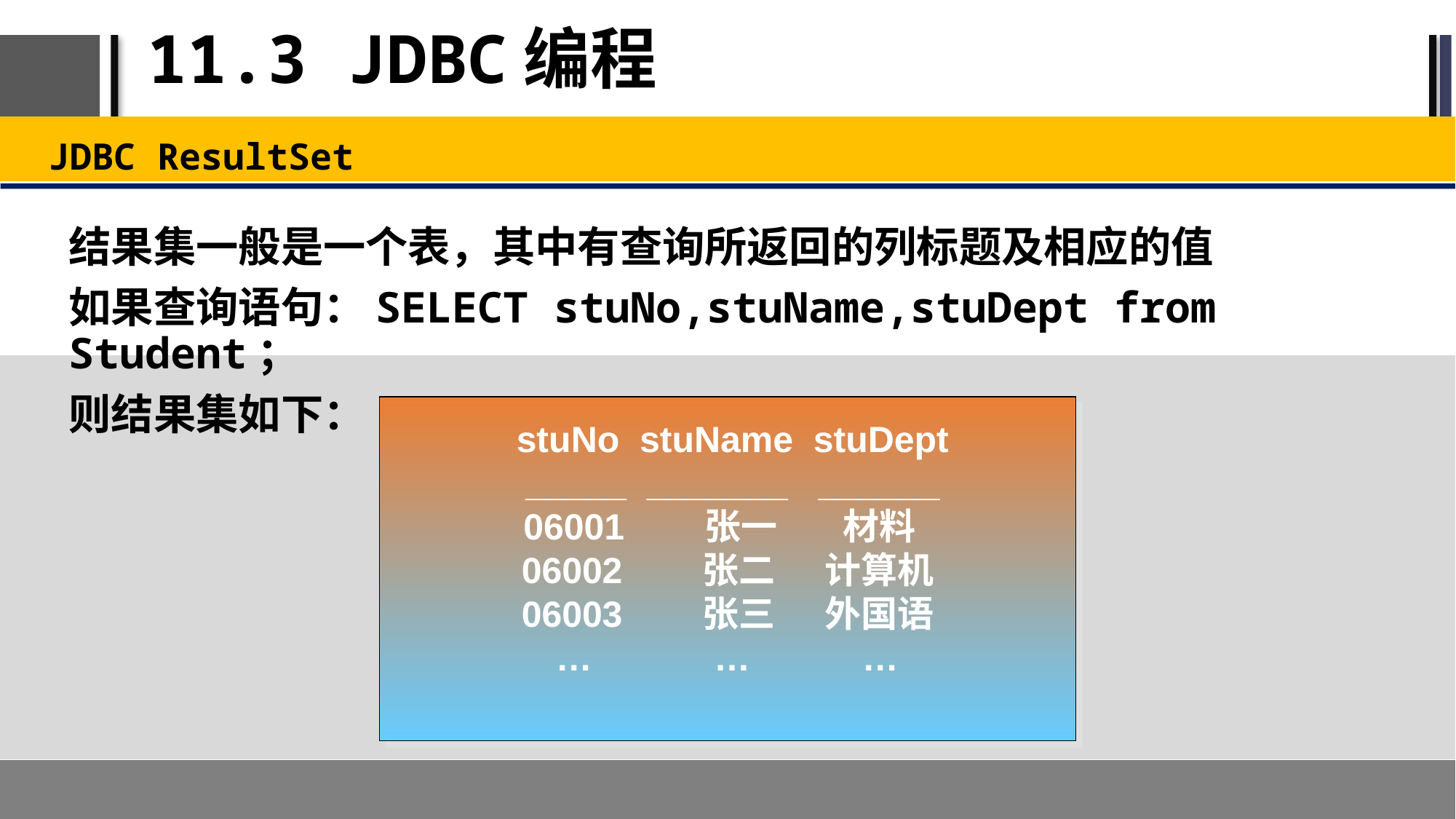

# 11.3 JDBC编程

JDBC ResultSet

结果集一般是一个表，其中有查询所返回的列标题及相应的值
如果查询语句：SELECT stuNo,stuName,stuDept from Student；
则结果集如下：

  stuNo  stuName  stuDept
 _____  _______   ______
06001       张一        材料
06002       张二      计算机
06003       张三      外国语
…            …           …